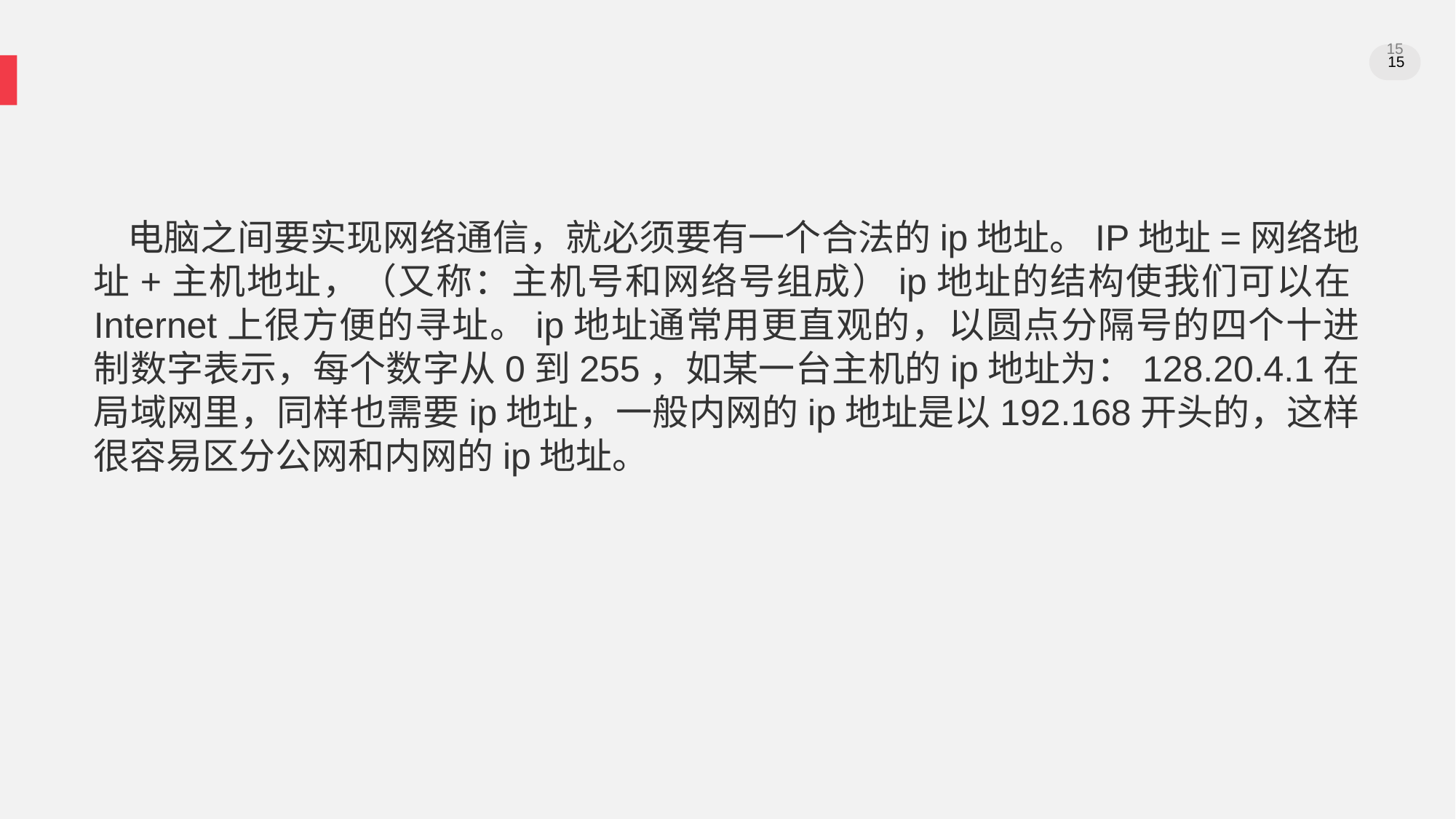

。

15
15

   电脑之间要实现网络通信，就必须要有一个合法的ip地址。IP地址=网络地址+主机地址，（又称：主机号和网络号组成）ip地址的结构使我们可以在Internet上很方便的寻址。ip地址通常用更直观的，以圆点分隔号的四个十进制数字表示，每个数字从0到255，如某一台主机的ip地址为：128.20.4.1在局域网里，同样也需要ip地址，一般内网的ip地址是以192.168开头的，这样很容易区分公网和内网的ip地址。